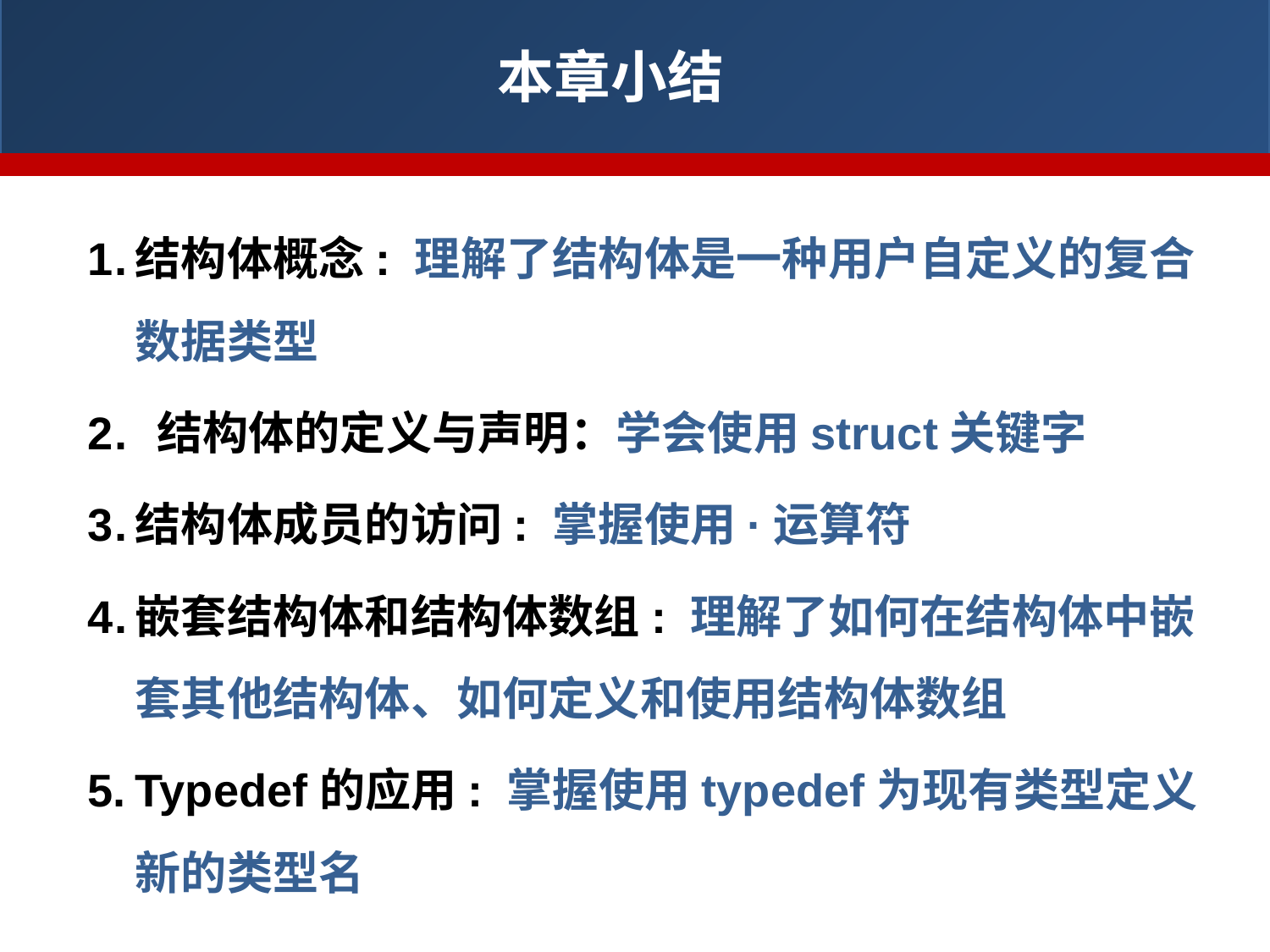

结构体概念: 理解了结构体是一种用户自定义的复合数据类型
 结构体的定义与声明：学会使用struct关键字
结构体成员的访问: 掌握使用·运算符
嵌套结构体和结构体数组: 理解了如何在结构体中嵌套其他结构体、如何定义和使用结构体数组
Typedef的应用: 掌握使用typedef为现有类型定义新的类型名